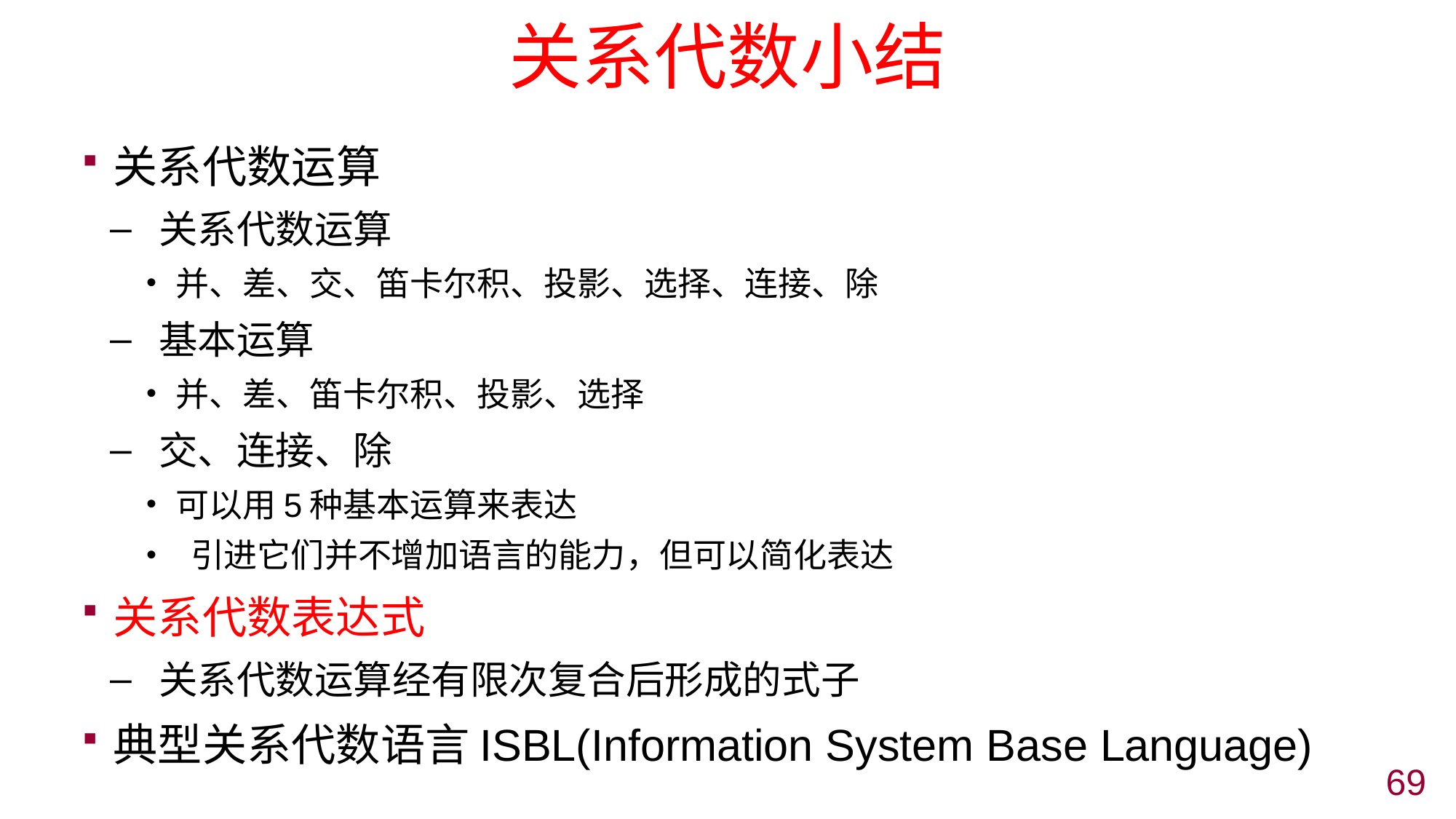

# 关系代数小结
关系代数运算
关系代数运算
并、差、交、笛卡尔积、投影、选择、连接、除
基本运算
并、差、笛卡尔积、投影、选择
交、连接、除
可以用5种基本运算来表达
 引进它们并不增加语言的能力，但可以简化表达
关系代数表达式
关系代数运算经有限次复合后形成的式子
典型关系代数语言ISBL(Information System Base Language)
69